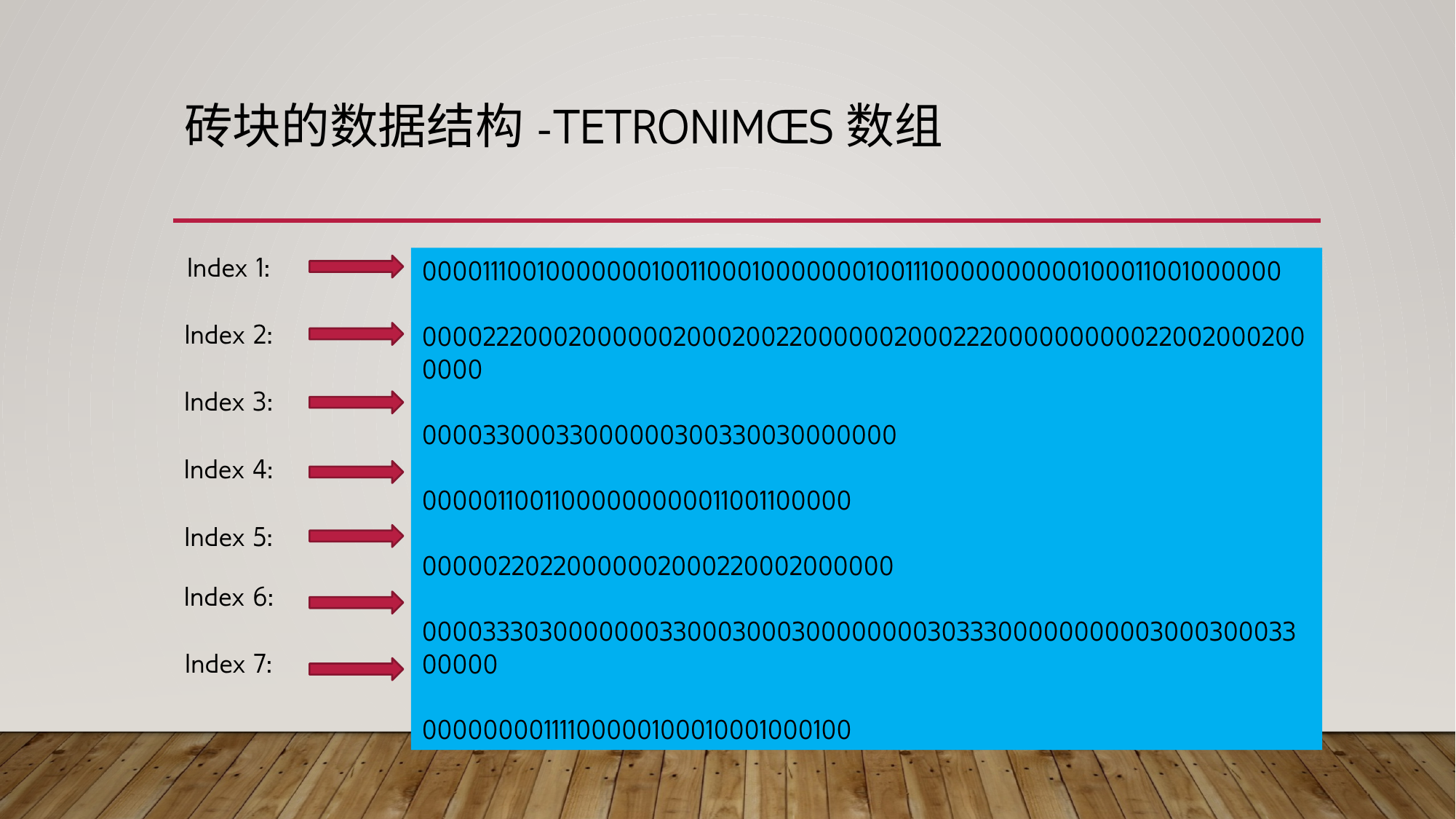

# 砖块的数据结构-tetronimoes数组
Index 1:
0000111001000000010011000100000001001110000000000100011001000000

0000222000200000020002002200000020002220000000000220020002000000

00003300033000000300330030000000

00000110011000000000011001100000

00000220220000002000220002000000

0000333030000000330003000300000000303330000000000300030003300000

00000000111100000100010001000100

Index 2:

Index 3:

Index 4:

Index 5:

Index 6:

Index 7: